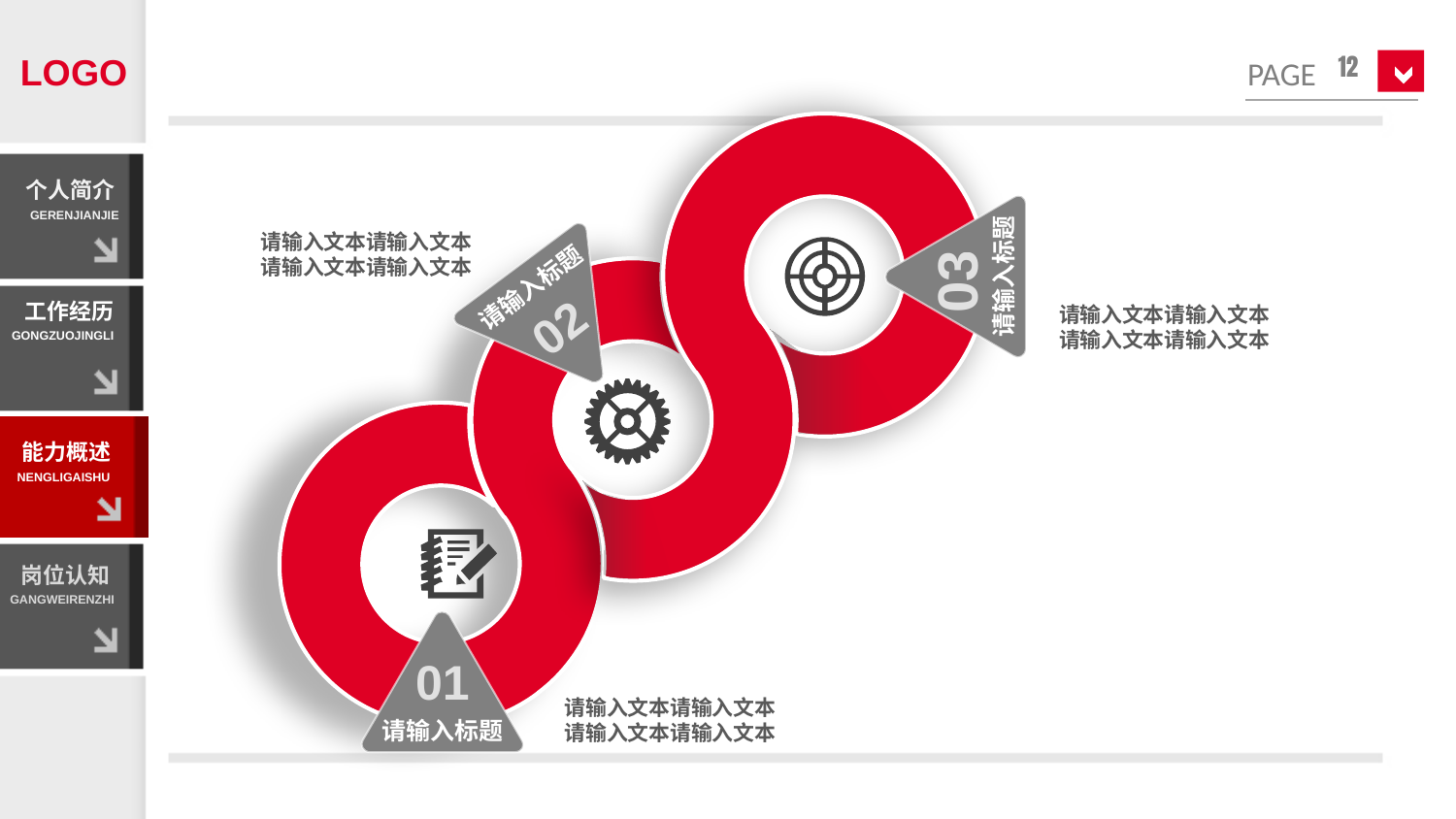

LOGO
12
个人简介
GERENJIANJIE

03
请输入标题
请输入文本请输入文本
请输入文本请输入文本

请输入标题
02
工作经历
GONGZUOJINGLI
请输入文本请输入文本
请输入文本请输入文本

能力概述
NENGLIGAISHU

岗位认知
GANGWEIRENZHI

01
请输入标题
请输入文本请输入文本
请输入文本请输入文本